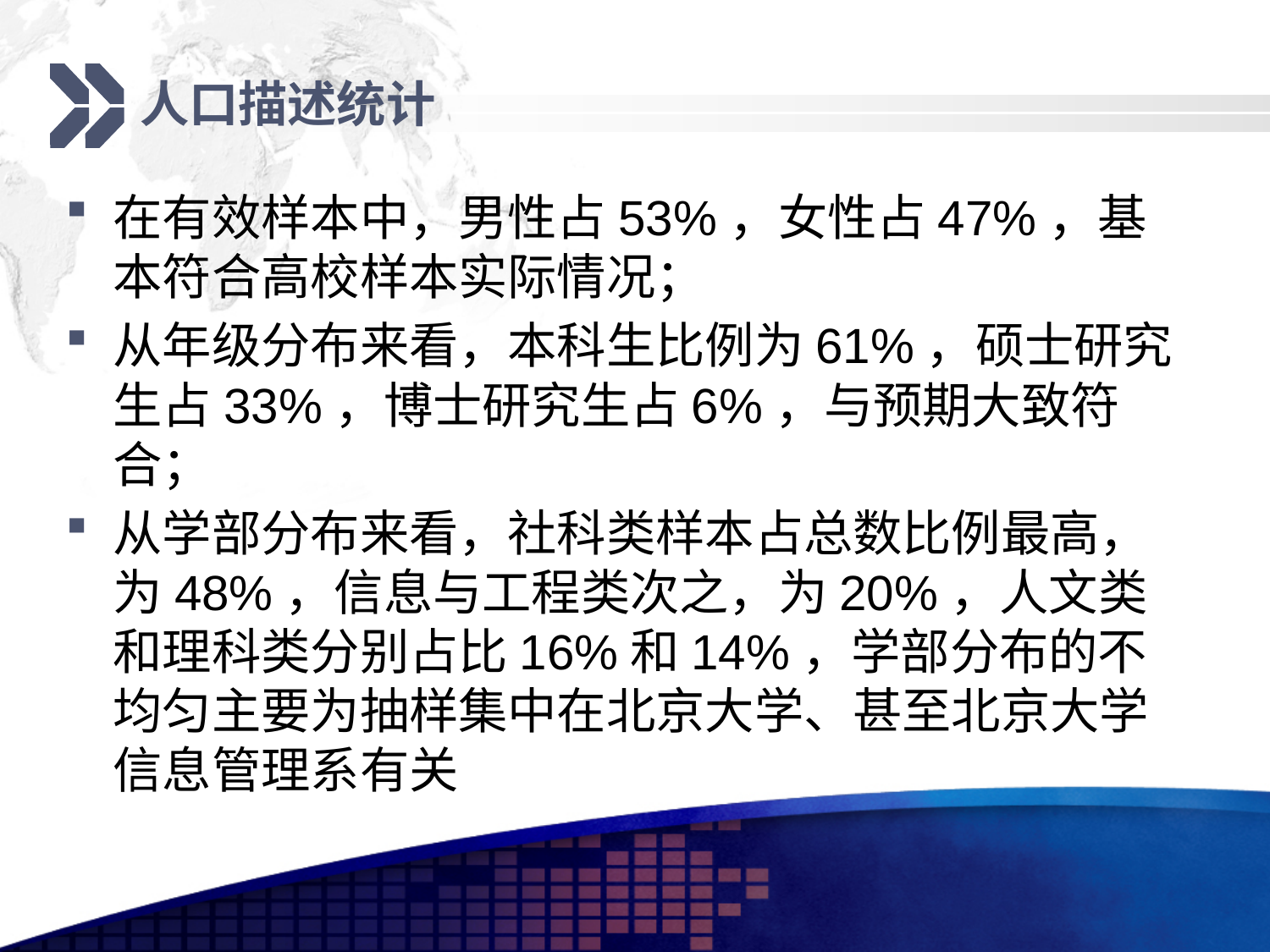

# 人口描述统计
在有效样本中，男性占53%，女性占47%，基本符合高校样本实际情况；
从年级分布来看，本科生比例为61%，硕士研究生占33%，博士研究生占6%，与预期大致符合；
从学部分布来看，社科类样本占总数比例最高，为48%，信息与工程类次之，为20%，人文类和理科类分别占比16%和14%，学部分布的不均匀主要为抽样集中在北京大学、甚至北京大学信息管理系有关